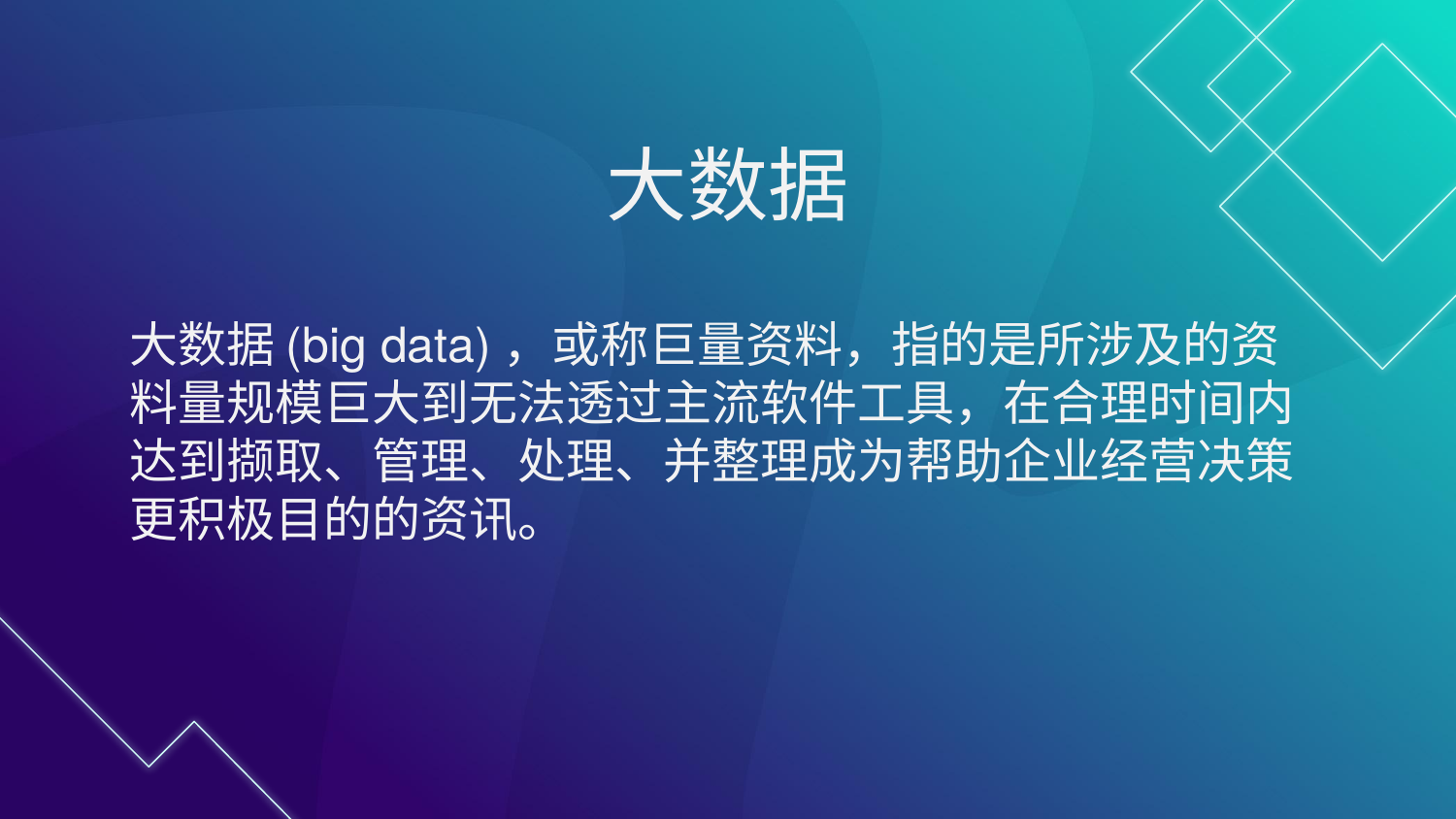

# 大数据
大数据(big data)，或称巨量资料，指的是所涉及的资料量规模巨大到无法透过主流软件工具，在合理时间内达到撷取、管理、处理、并整理成为帮助企业经营决策更积极目的的资讯。